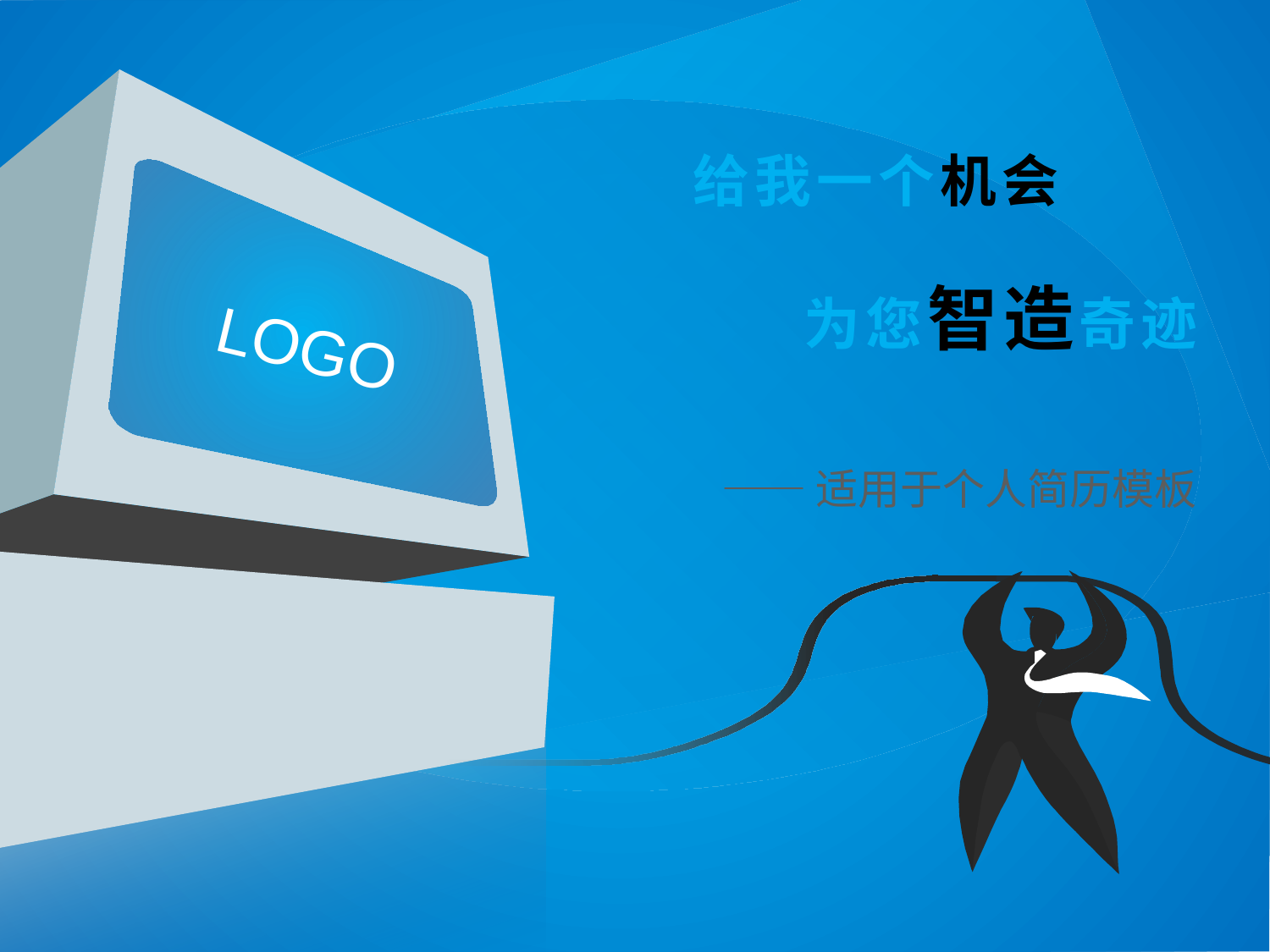

[ 黑桃作品 ]

LOGO

给我一个机会
为您智造奇迹
——适用于个人简历模板